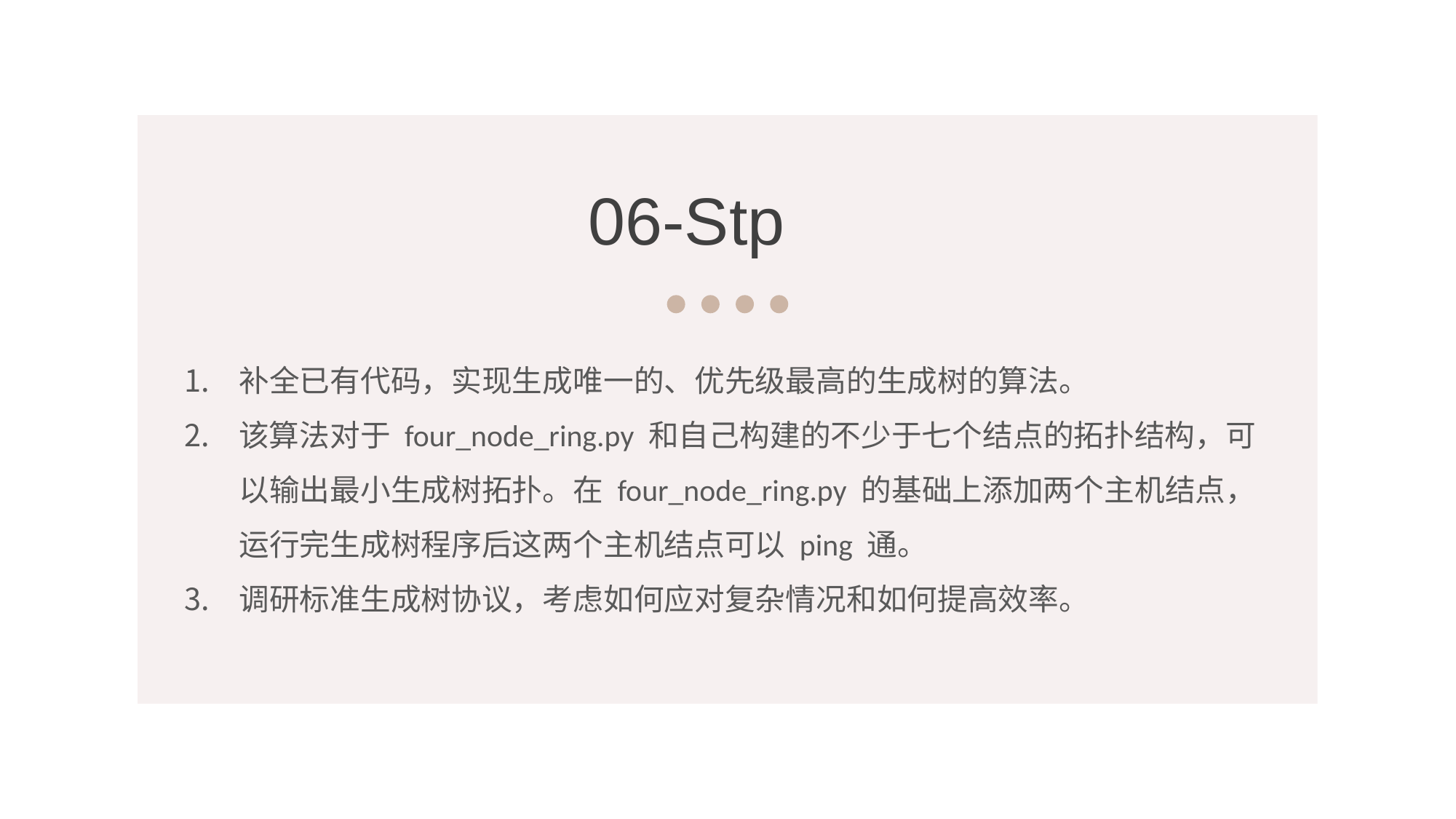

06-Stp

补全已有代码，实现生成唯一的、优先级最高的生成树的算法。
该算法对于 four_node_ring.py 和自己构建的不少于七个结点的拓扑结构，可以输出最小生成树拓扑。在 four_node_ring.py 的基础上添加两个主机结点，运行完生成树程序后这两个主机结点可以 ping 通。
调研标准生成树协议，考虑如何应对复杂情况和如何提高效率。